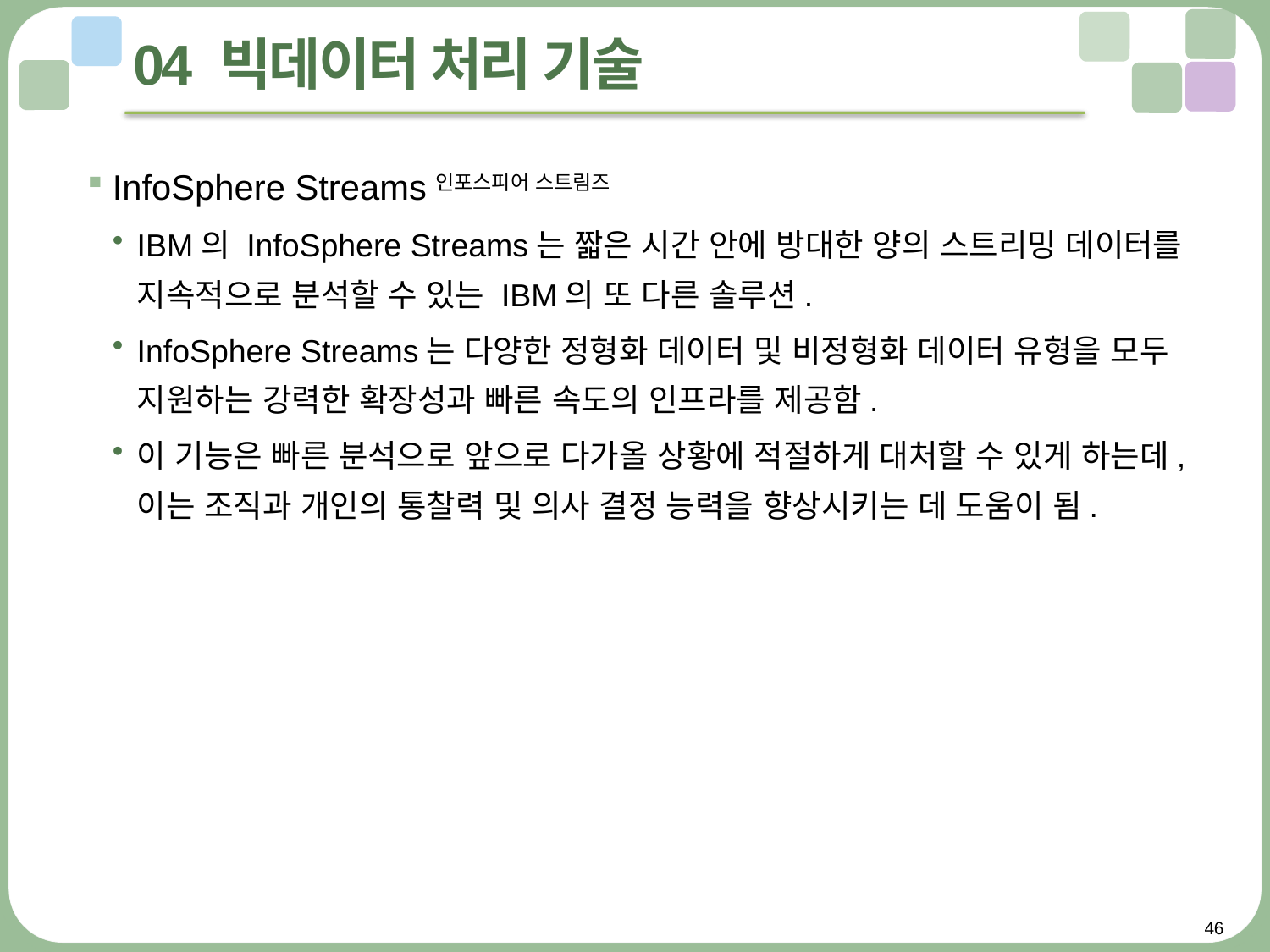

# 04 빅데이터 처리 기술
InfoSphere Streams인포스피어 스트림즈
IBM의 InfoSphere Streams는 짧은 시간 안에 방대한 양의 스트리밍 데이터를 지속적으로 분석할 수 있는 IBM의 또 다른 솔루션.
InfoSphere Streams는 다양한 정형화 데이터 및 비정형화 데이터 유형을 모두 지원하는 강력한 확장성과 빠른 속도의 인프라를 제공함.
이 기능은 빠른 분석으로 앞으로 다가올 상황에 적절하게 대처할 수 있게 하는데, 이는 조직과 개인의 통찰력 및 의사 결정 능력을 향상시키는 데 도움이 됨.